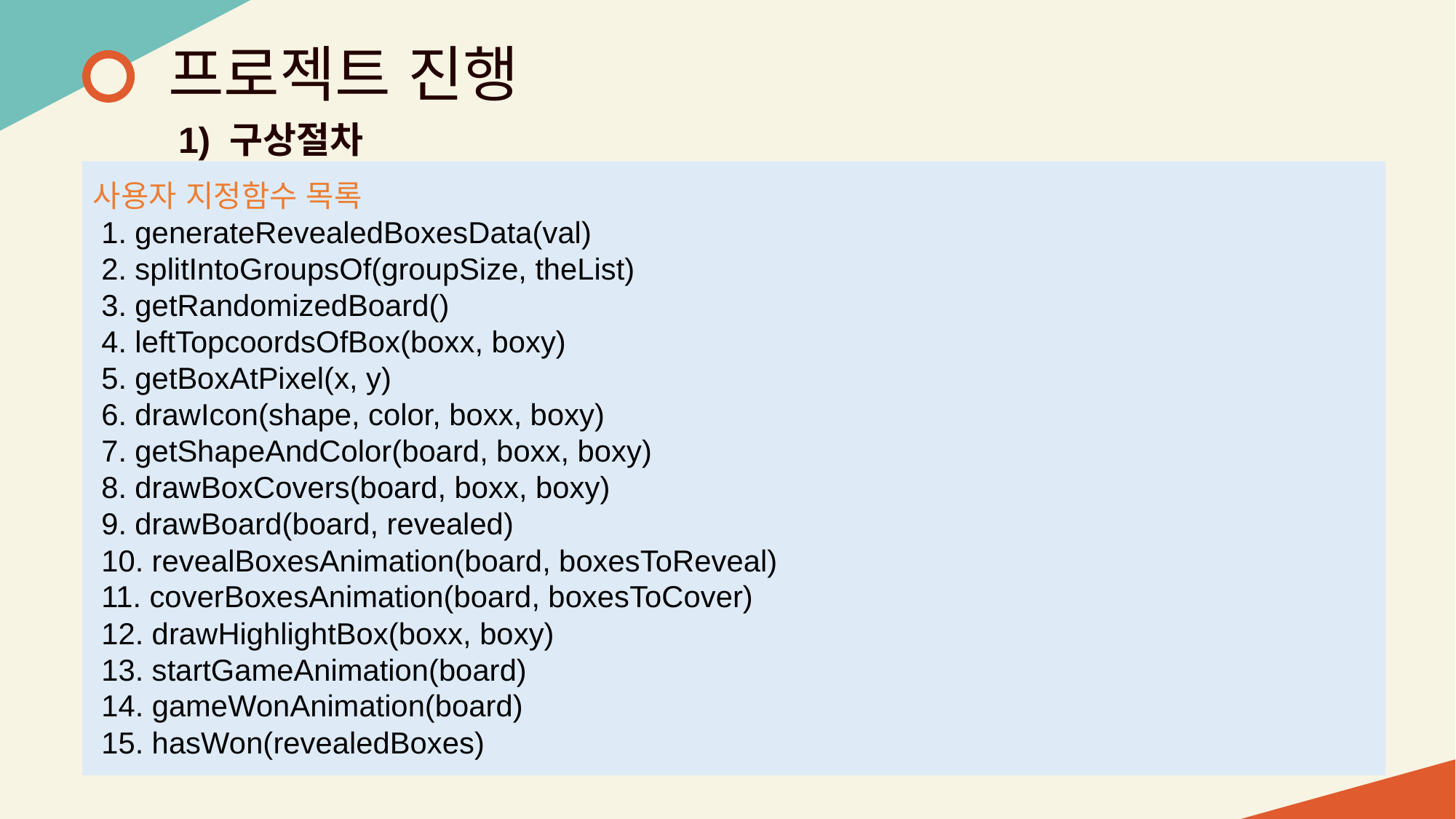

프로젝트 진행

1) 구상절차

사용자 지정함수 목록
 1. generateRevealedBoxesData(val)
 2. splitIntoGroupsOf(groupSize, theList)
 3. getRandomizedBoard()
 4. leftTopcoordsOfBox(boxx, boxy)
 5. getBoxAtPixel(x, y)
 6. drawIcon(shape, color, boxx, boxy)
 7. getShapeAndColor(board, boxx, boxy)
 8. drawBoxCovers(board, boxx, boxy)
 9. drawBoard(board, revealed)
 10. revealBoxesAnimation(board, boxesToReveal)
 11. coverBoxesAnimation(board, boxesToCover)
 12. drawHighlightBox(boxx, boxy)
 13. startGameAnimation(board)
 14. gameWonAnimation(board)
 15. hasWon(revealedBoxes)